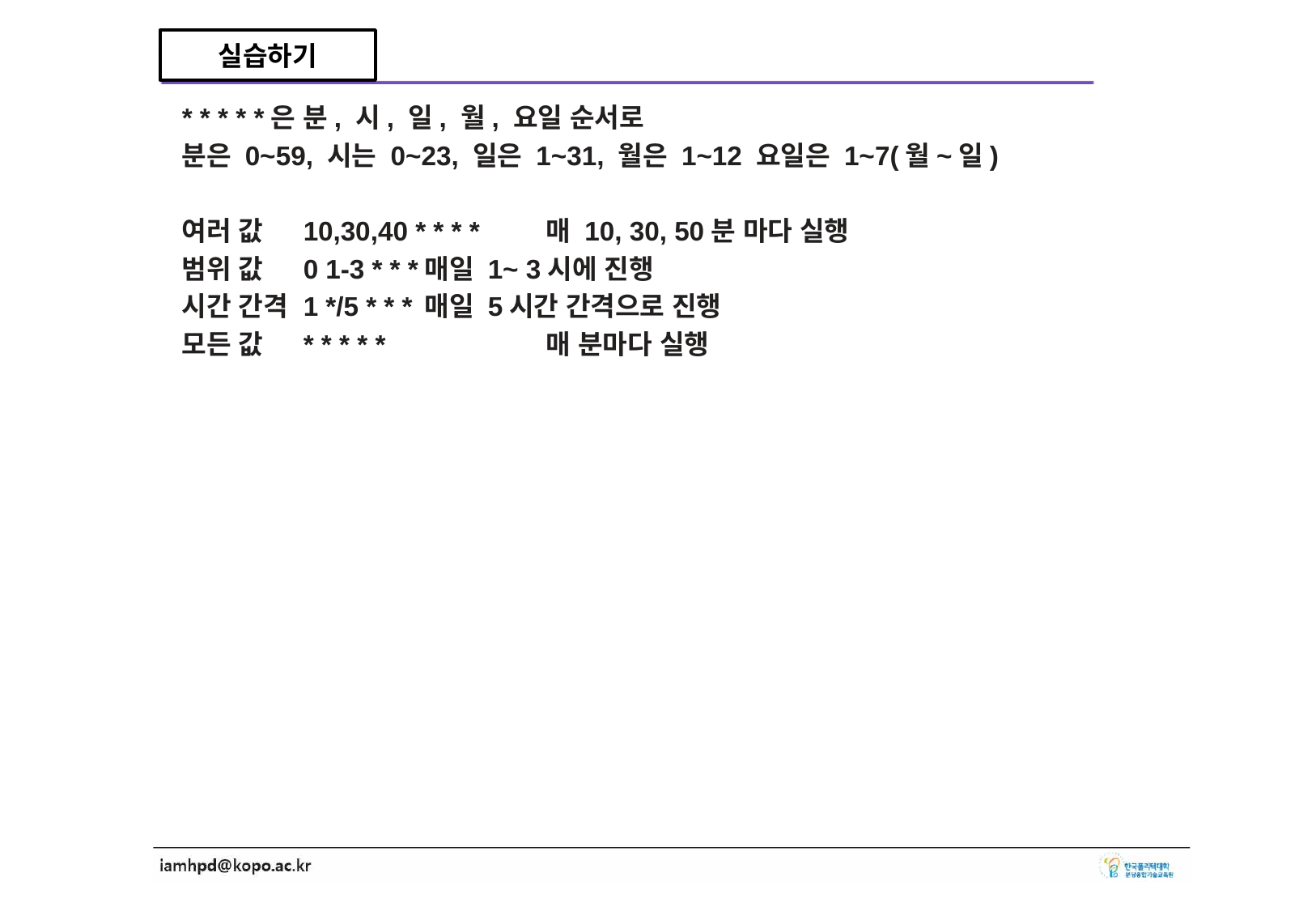

실습하기
* * * * *은 분, 시, 일, 월, 요일 순서로
분은 0~59, 시는 0~23, 일은 1~31, 월은 1~12 요일은 1~7(월~일)

여러 값	10,30,40 * * * *	매 10, 30, 50분 마다 실행
범위 값	0 1-3 * * *	매일 1~ 3시에 진행
시간 간격	1 */5 * * *	매일 5시간 간격으로 진행
모든 값	* * * * *		매 분마다 실행